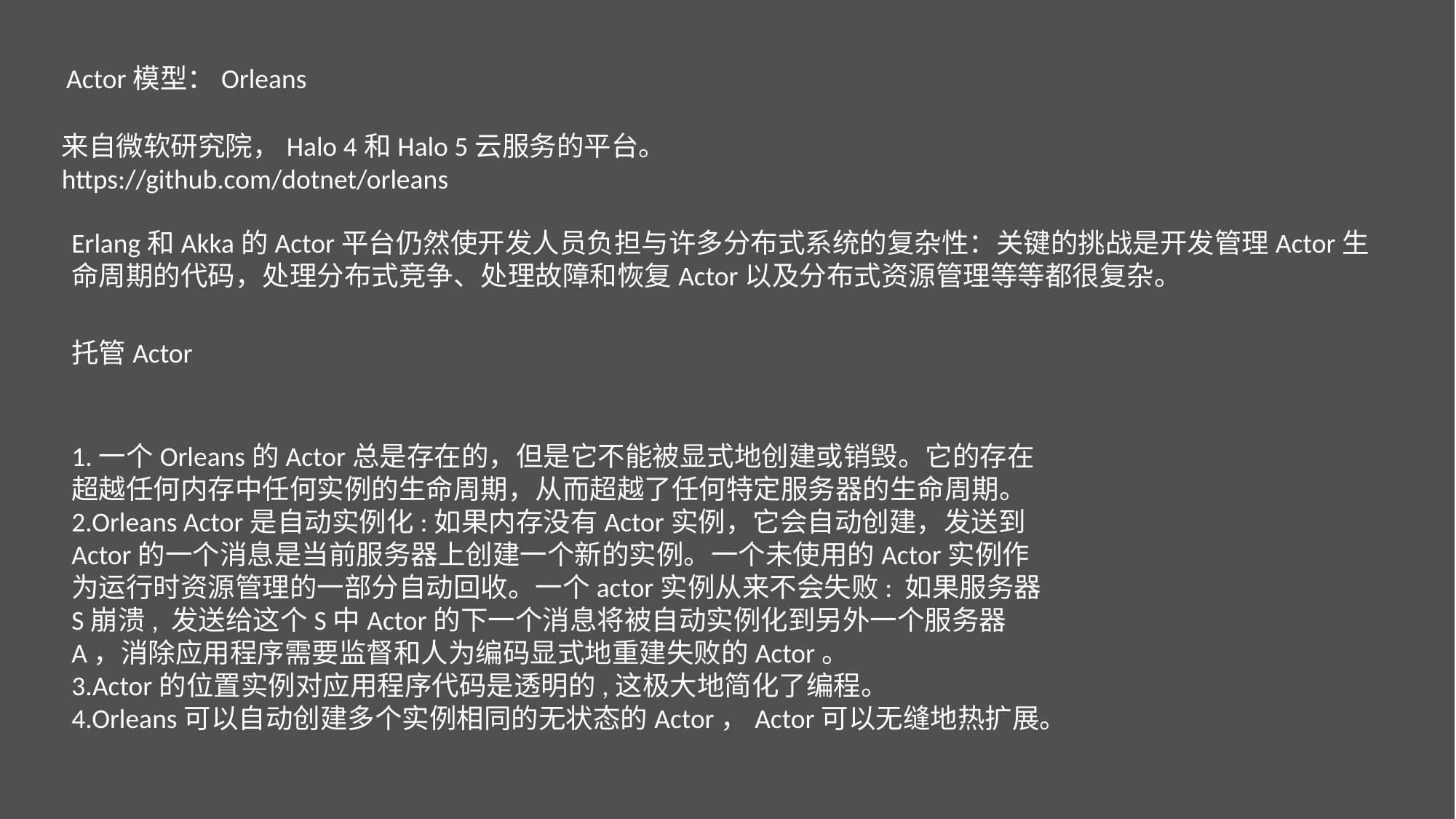

Actor模型：Orleans
来自微软研究院，Halo 4和Halo 5云服务的平台。
https://github.com/dotnet/orleans
Erlang和Akka的Actor平台仍然使开发人员负担与许多分布式系统的复杂性：关键的挑战是开发管理Actor生命周期的代码，处理分布式竞争、处理故障和恢复Actor以及分布式资源管理等等都很复杂。

托管Actor
1.一个Orleans的Actor总是存在的，但是它不能被显式地创建或销毁。它的存在超越任何内存中任何实例的生命周期，从而超越了任何特定服务器的生命周期。
2.Orleans Actor是自动实例化:如果内存没有Actor实例，它会自动创建，发送到Actor的一个消息是当前服务器上创建一个新的实例。一个未使用的Actor实例作为运行时资源管理的一部分自动回收。一个actor实例从来不会失败: 如果服务器S崩溃, 发送给这个S中Actor的下一个消息将被自动实例化到另外一个服务器A，消除应用程序需要监督和人为编码显式地重建失败的Actor。
3.Actor的位置实例对应用程序代码是透明的,这极大地简化了编程。
4.Orleans可以自动创建多个实例相同的无状态的Actor，Actor可以无缝地热扩展。